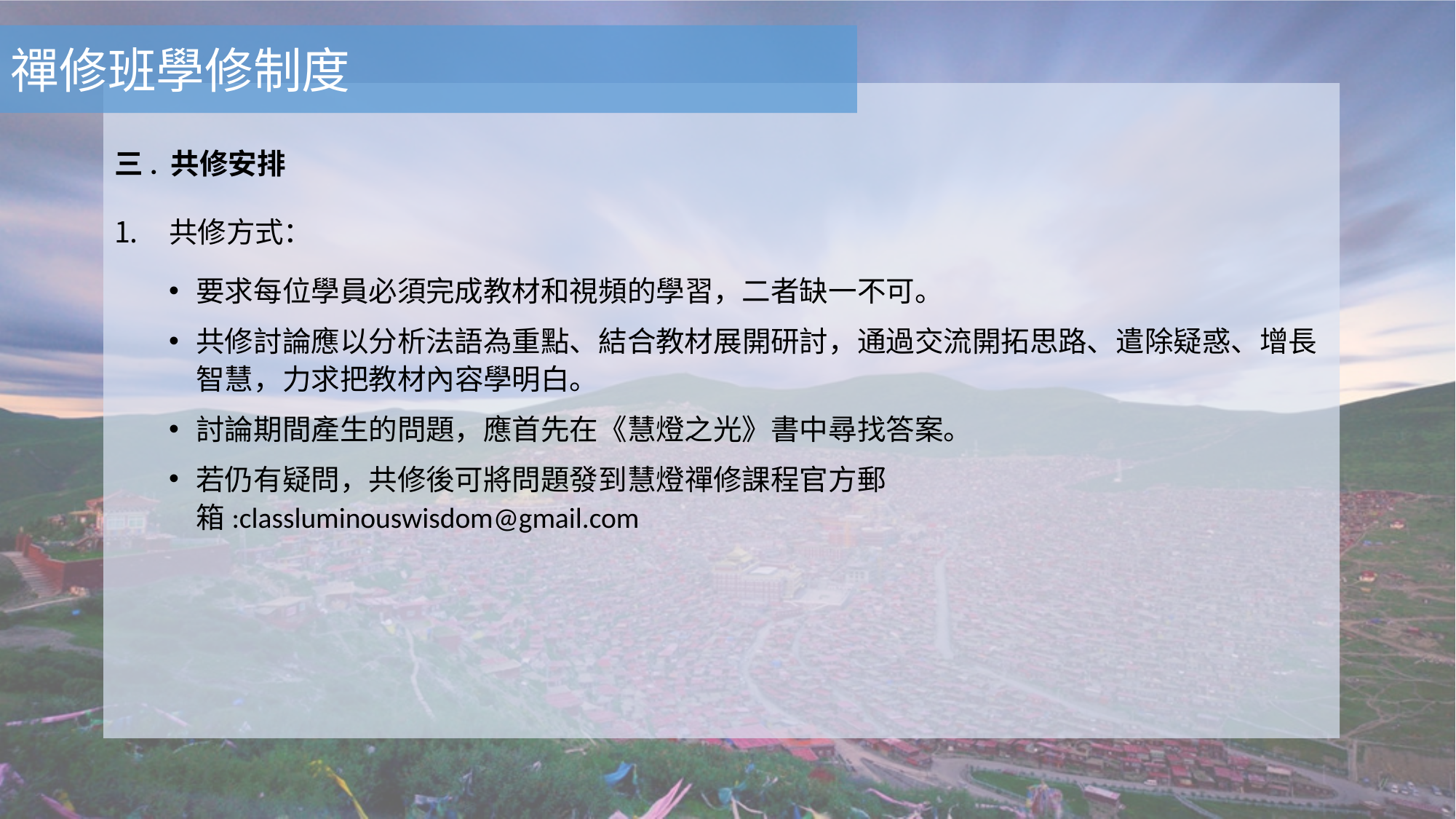

禪修班學修制度

三. 共修安排
共修方式：
要求每位學員必須完成教材和視頻的學習，二者缺一不可。
共修討論應以分析法語為重點、結合教材展開研討，通過交流開拓思路、遣除疑惑、增長智慧，力求把教材內容學明白。
討論期間產生的問題，應首先在《慧燈之光》書中尋找答案。
若仍有疑問，共修後可將問題發到慧燈禪修課程官方郵箱:classluminouswisdom@gmail.com